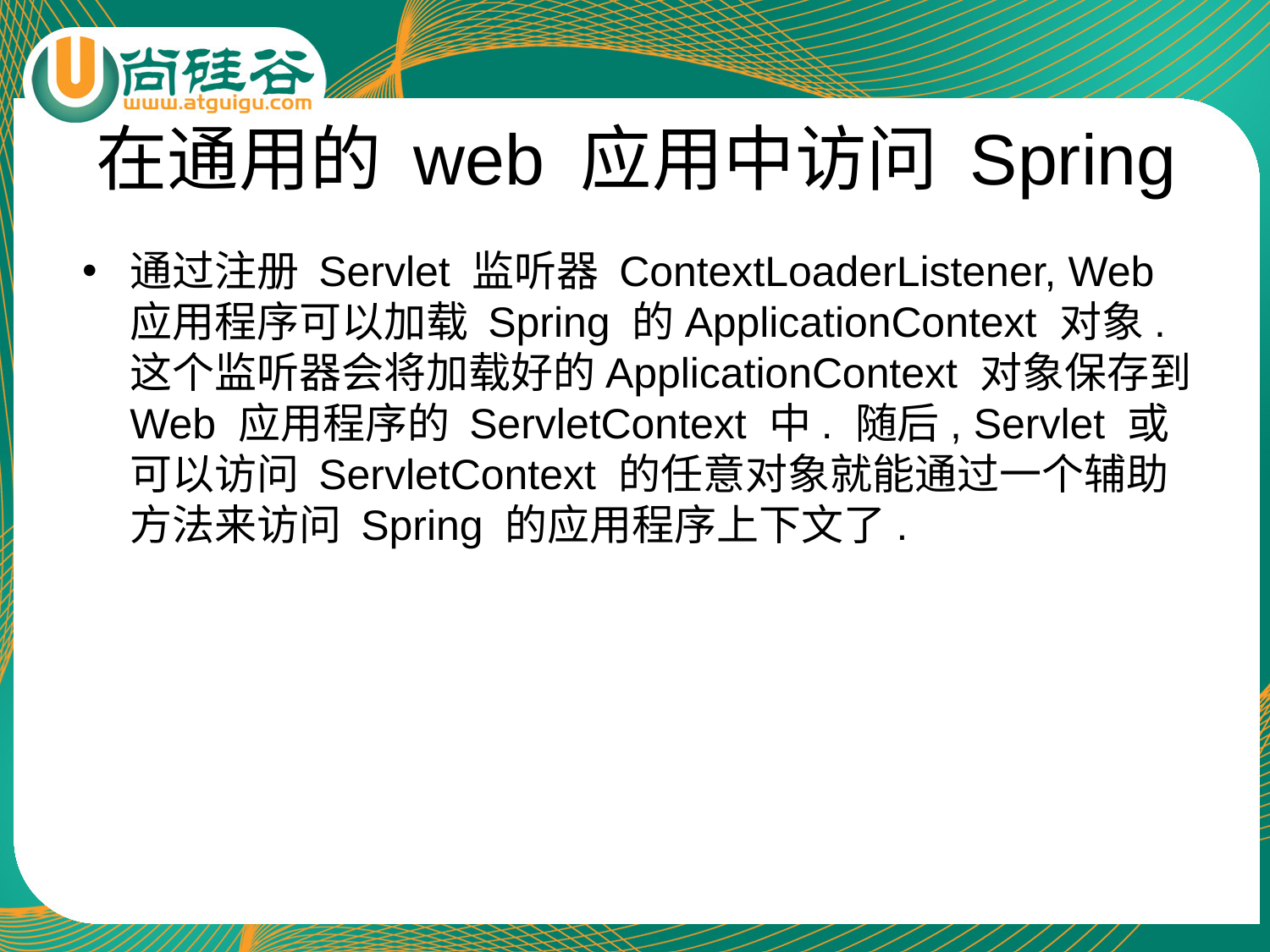

# 在通用的 web 应用中访问 Spring
通过注册 Servlet 监听器 ContextLoaderListener, Web 应用程序可以加载 Spring 的ApplicationContext 对象. 这个监听器会将加载好的ApplicationContext 对象保存到 Web 应用程序的 ServletContext 中. 随后, Servlet 或可以访问 ServletContext 的任意对象就能通过一个辅助方法来访问 Spring 的应用程序上下文了.